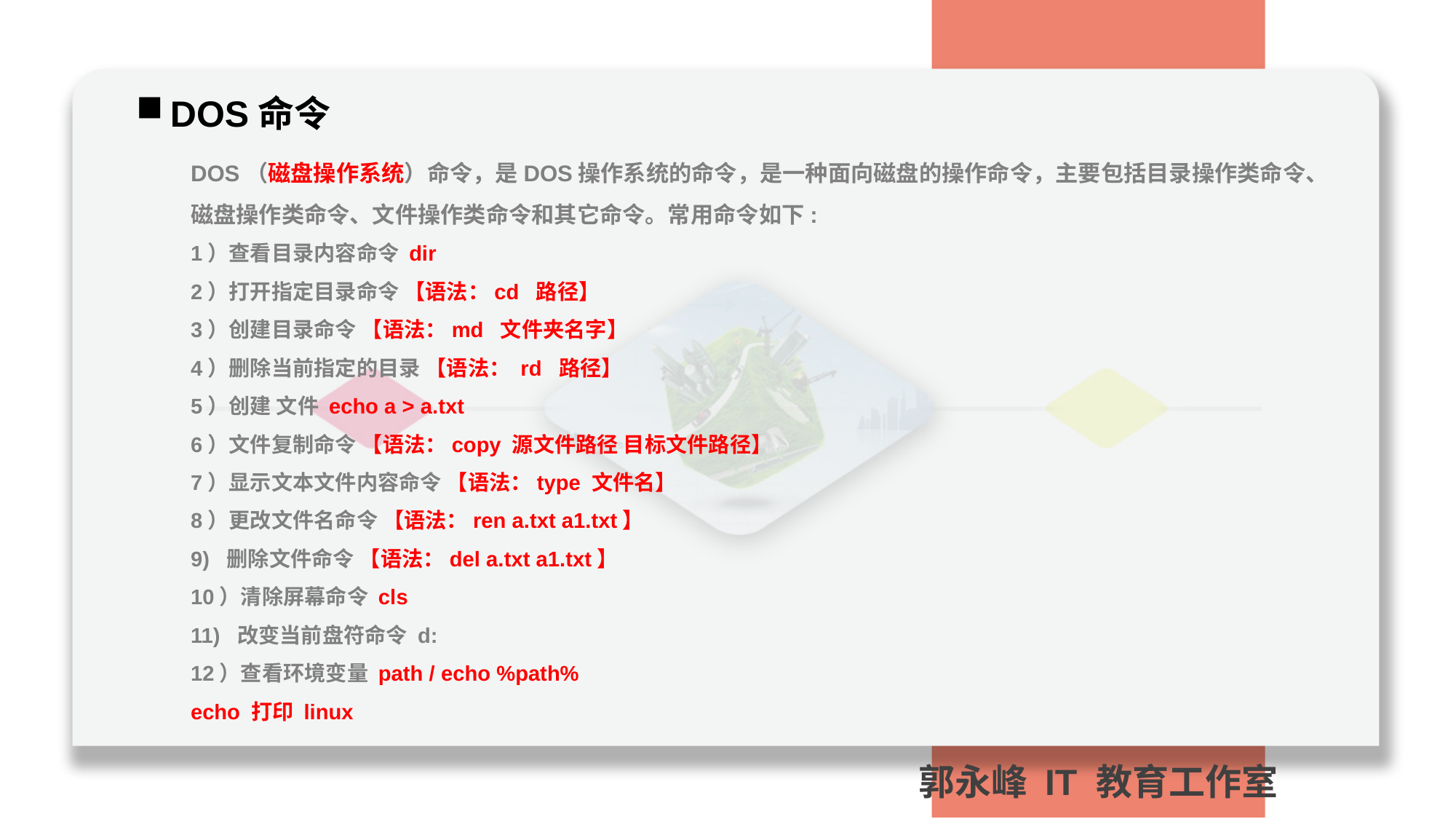

DOS命令
DOS（磁盘操作系统）命令，是DOS操作系统的命令，是一种面向磁盘的操作命令，主要包括目录操作类命令、磁盘操作类命令、文件操作类命令和其它命令。常用命令如下:
1）查看目录内容命令 dir
2）打开指定目录命令 【语法：cd  路径】
3）创建目录命令 【语法：md  文件夹名字】
4）删除当前指定的目录 【语法： rd  路径】
5）创建 文件 echo a > a.txt
6）文件复制命令 【语法：copy 源文件路径 目标文件路径】
7）显示文本文件内容命令 【语法：type 文件名】
8）更改文件名命令 【语法：ren a.txt a1.txt】
9)  删除文件命令 【语法：del a.txt a1.txt】
10）清除屏幕命令 cls
11)  改变当前盘符命令 d:
12）查看环境变量 path / echo %path%
echo 打印 linux